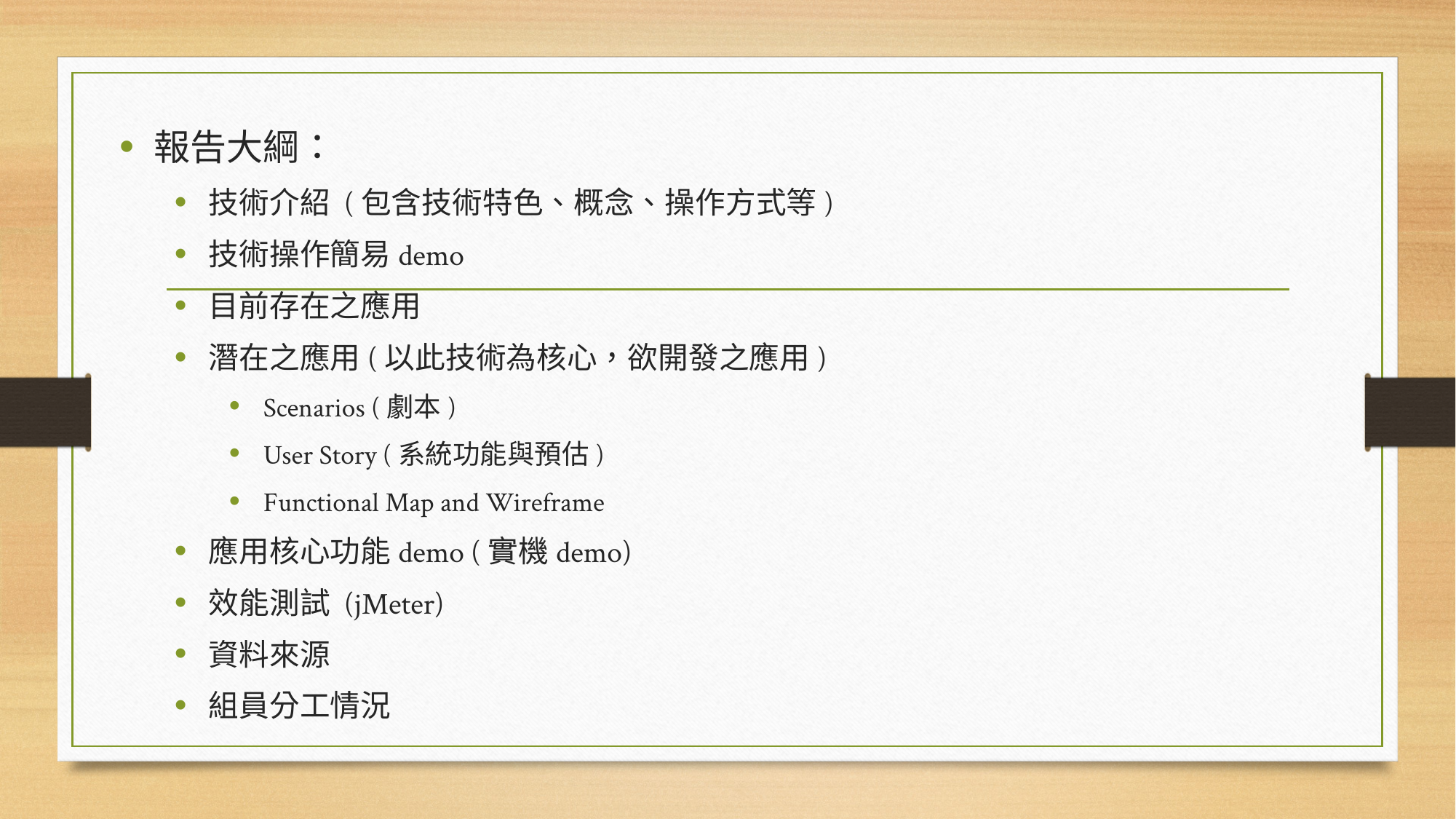

報告大綱：
技術介紹 (包含技術特色、概念、操作方式等)
技術操作簡易demo
目前存在之應用
潛在之應用(以此技術為核心，欲開發之應用)
Scenarios (劇本)
User Story (系統功能與預估)
Functional Map and Wireframe
應用核心功能demo (實機demo)
效能測試 (jMeter)
資料來源
組員分工情況